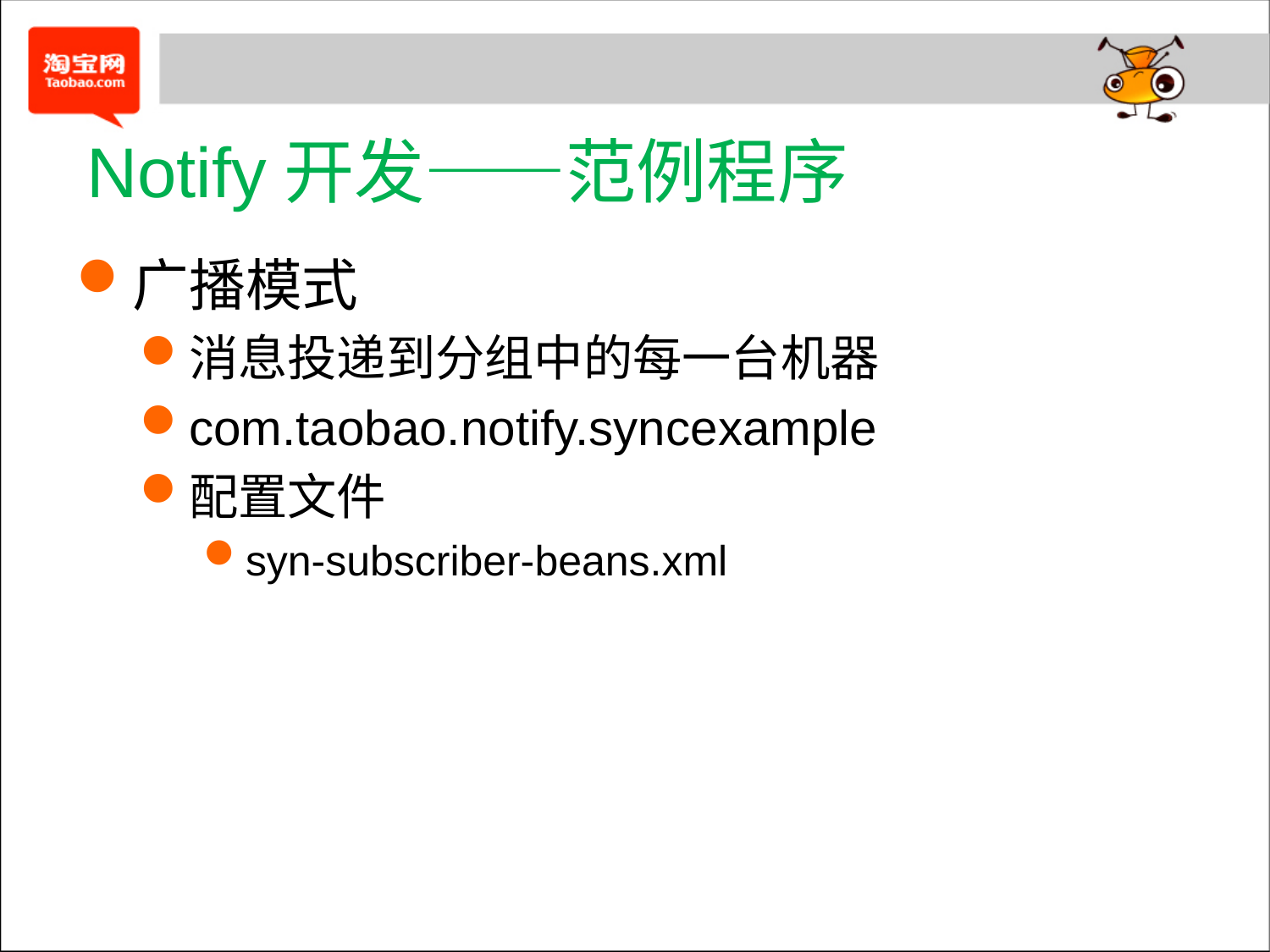

# Notify开发——范例程序
广播模式
消息投递到分组中的每一台机器
com.taobao.notify.syncexample
配置文件
syn-subscriber-beans.xml